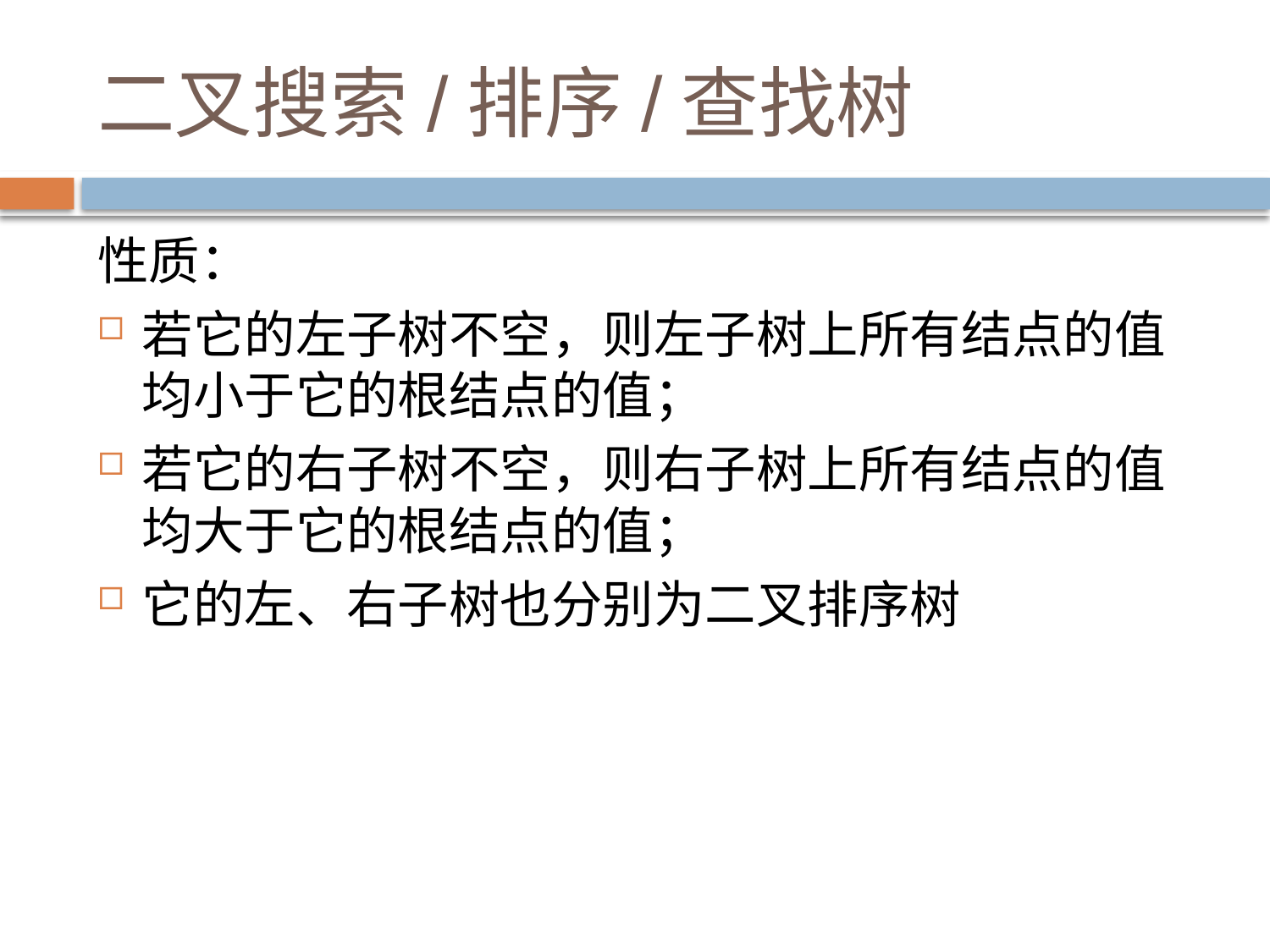

# 二叉搜索/排序/查找树
性质：
若它的左子树不空，则左子树上所有结点的值均小于它的根结点的值；
若它的右子树不空，则右子树上所有结点的值均大于它的根结点的值；
它的左、右子树也分别为二叉排序树